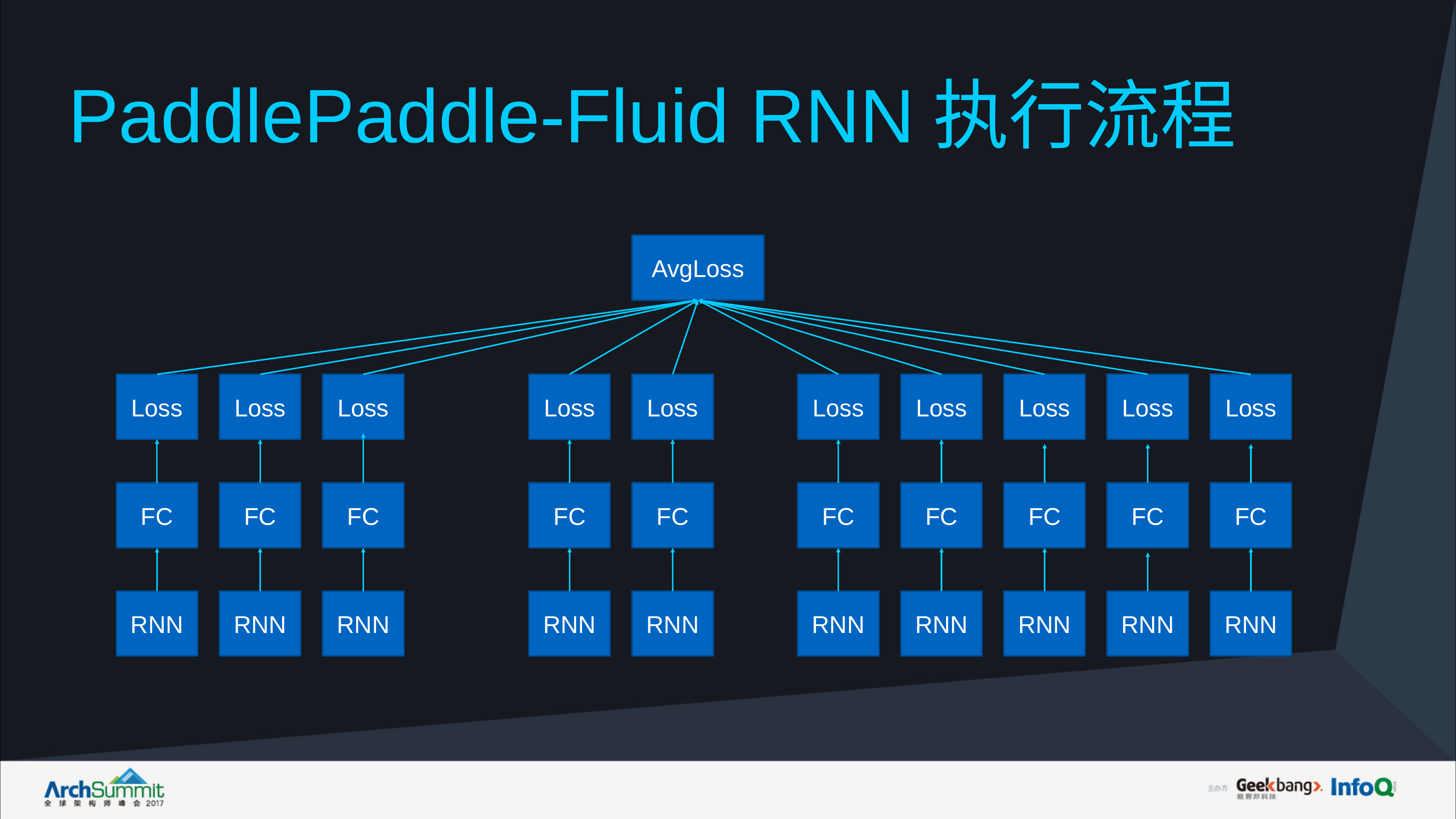

# PaddlePaddle-Fluid RNN执行流程
AvgLoss
Loss
Loss
Loss
Loss
Loss
Loss
Loss
Loss
Loss
Loss
FC
FC
FC
FC
FC
FC
FC
FC
FC
FC
RNN
RNN
RNN
RNN
RNN
RNN
RNN
RNN
RNN
RNN